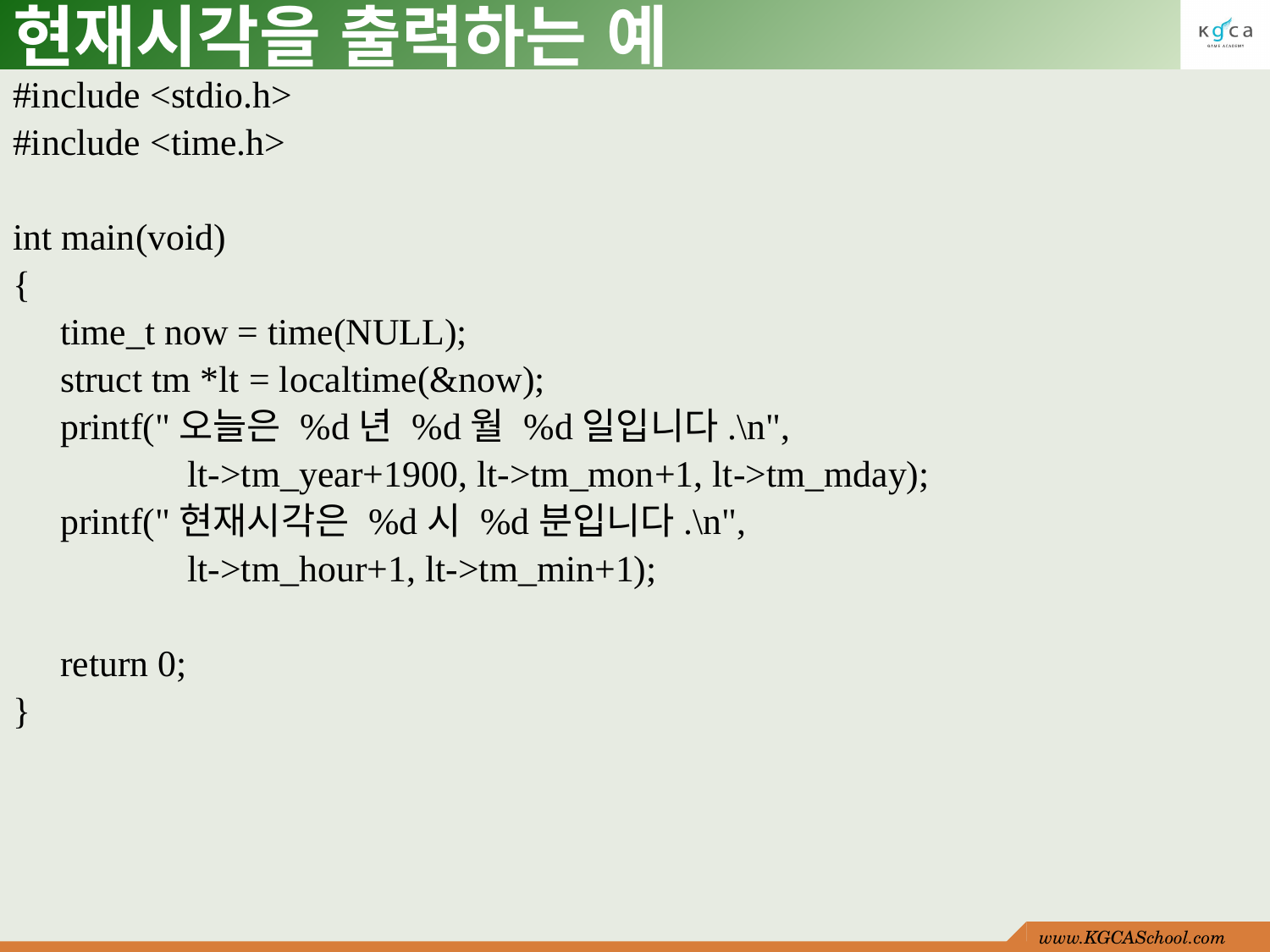

# 현재시각을 출력하는 예
#include <stdio.h>
#include <time.h>

int main(void)
{
	time_t now = time(NULL);
	struct tm *lt = localtime(&now);
	printf("오늘은 %d년 %d월 %d일입니다.\n",
		lt->tm_year+1900, lt->tm_mon+1, lt->tm_mday);
	printf("현재시각은 %d시 %d분입니다.\n",
		lt->tm_hour+1, lt->tm_min+1);

	return 0;
}